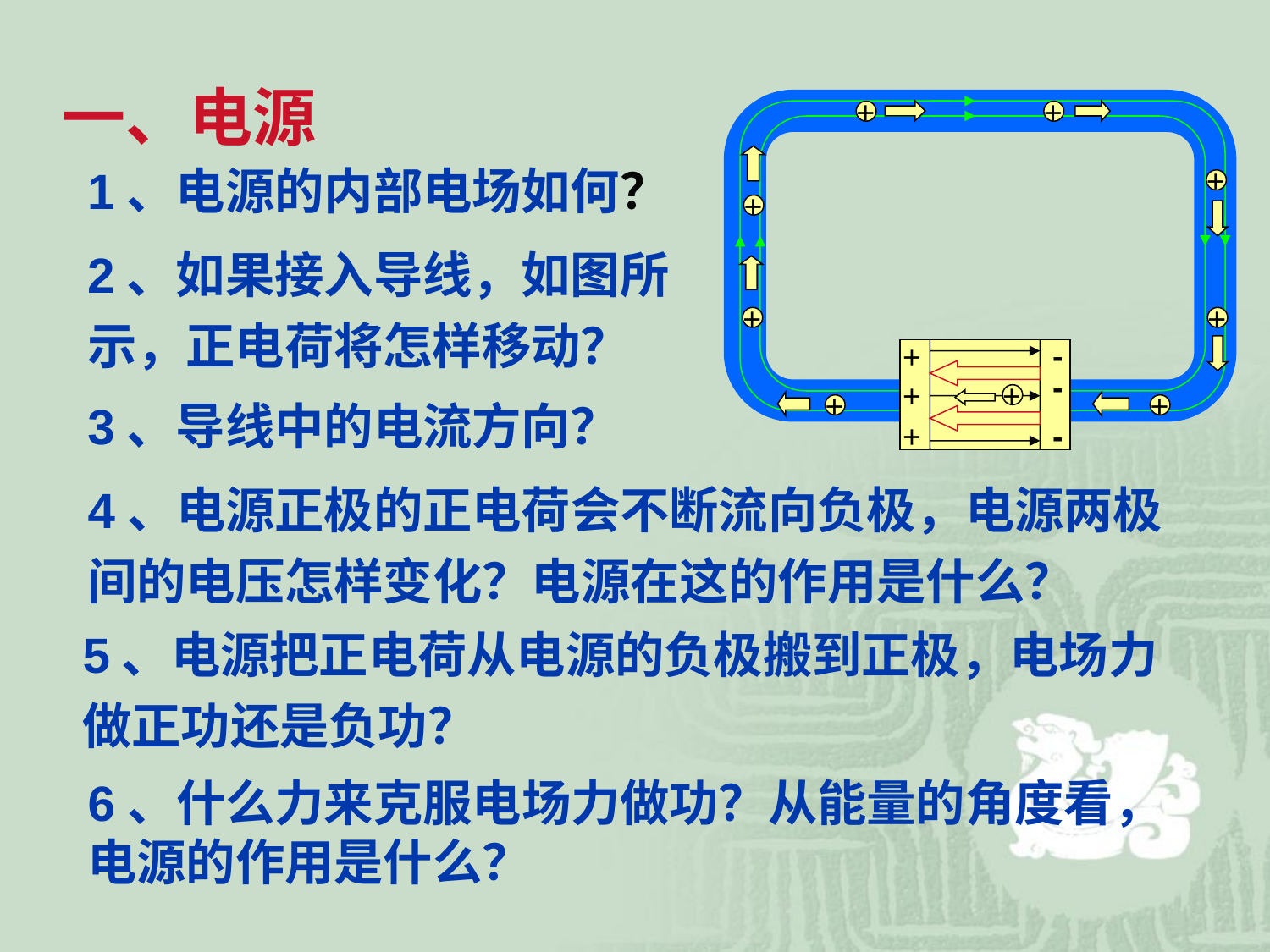

一、电源
+

+

+

+

+

+

+

+

1、电源的内部电场如何？

2、如果接入导线，如图所示，正电荷将怎样移动？

-
+
-
+
+
-

+

3、导线中的电流方向？

4、电源正极的正电荷会不断流向负极，电源两极间的电压怎样变化？电源在这的作用是什么？
5、电源把正电荷从电源的负极搬到正极，电场力做正功还是负功？
6、什么力来克服电场力做功？从能量的角度看，电源的作用是什么？